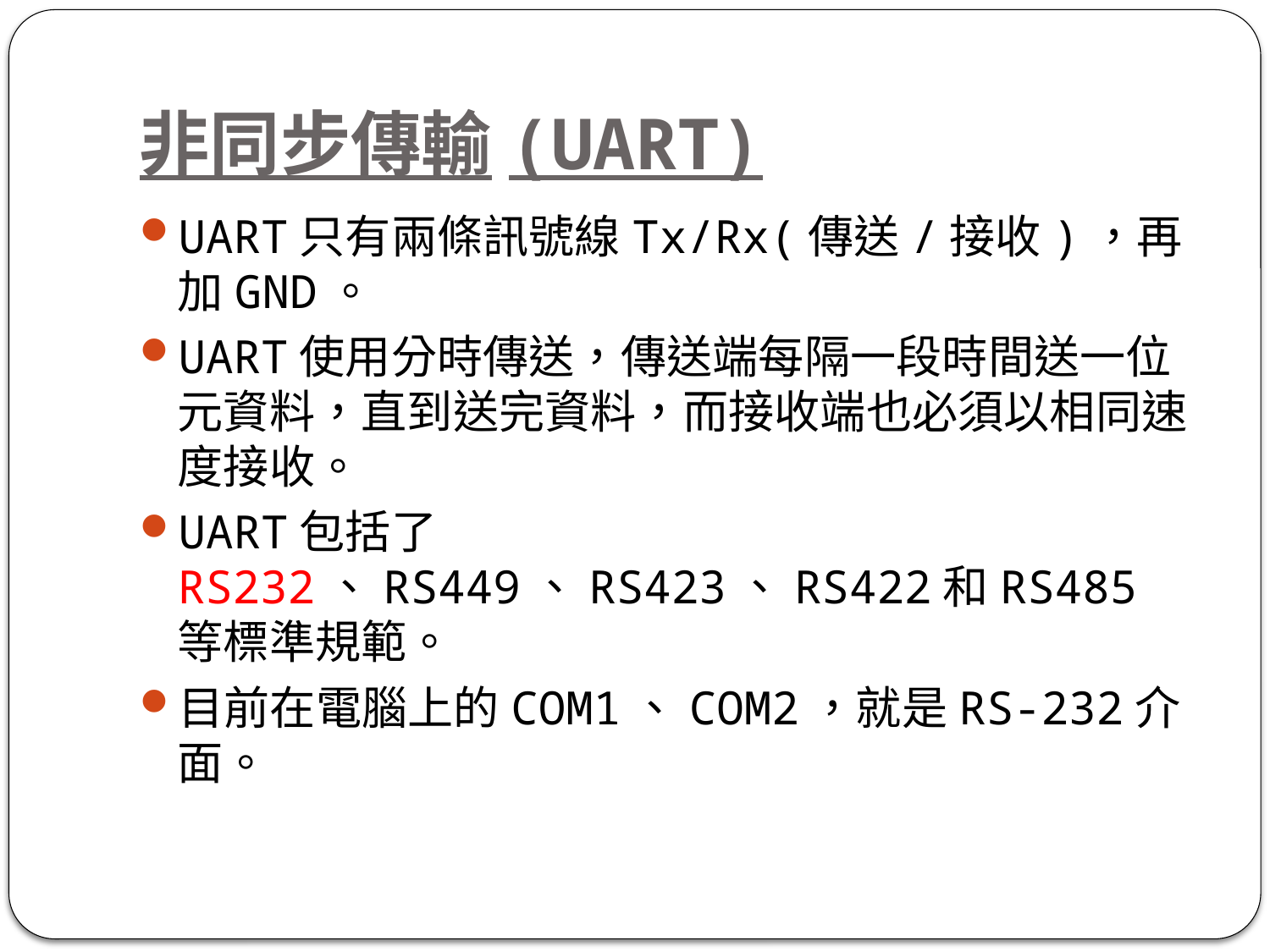

# 非同步傳輸(UART)
UART只有兩條訊號線Tx/Rx(傳送/接收)，再加GND。
UART使用分時傳送，傳送端每隔一段時間送一位元資料，直到送完資料，而接收端也必須以相同速度接收。
UART包括了RS232、RS449、RS423、RS422和RS485等標準規範。
目前在電腦上的COM1、COM2，就是RS-232介面。